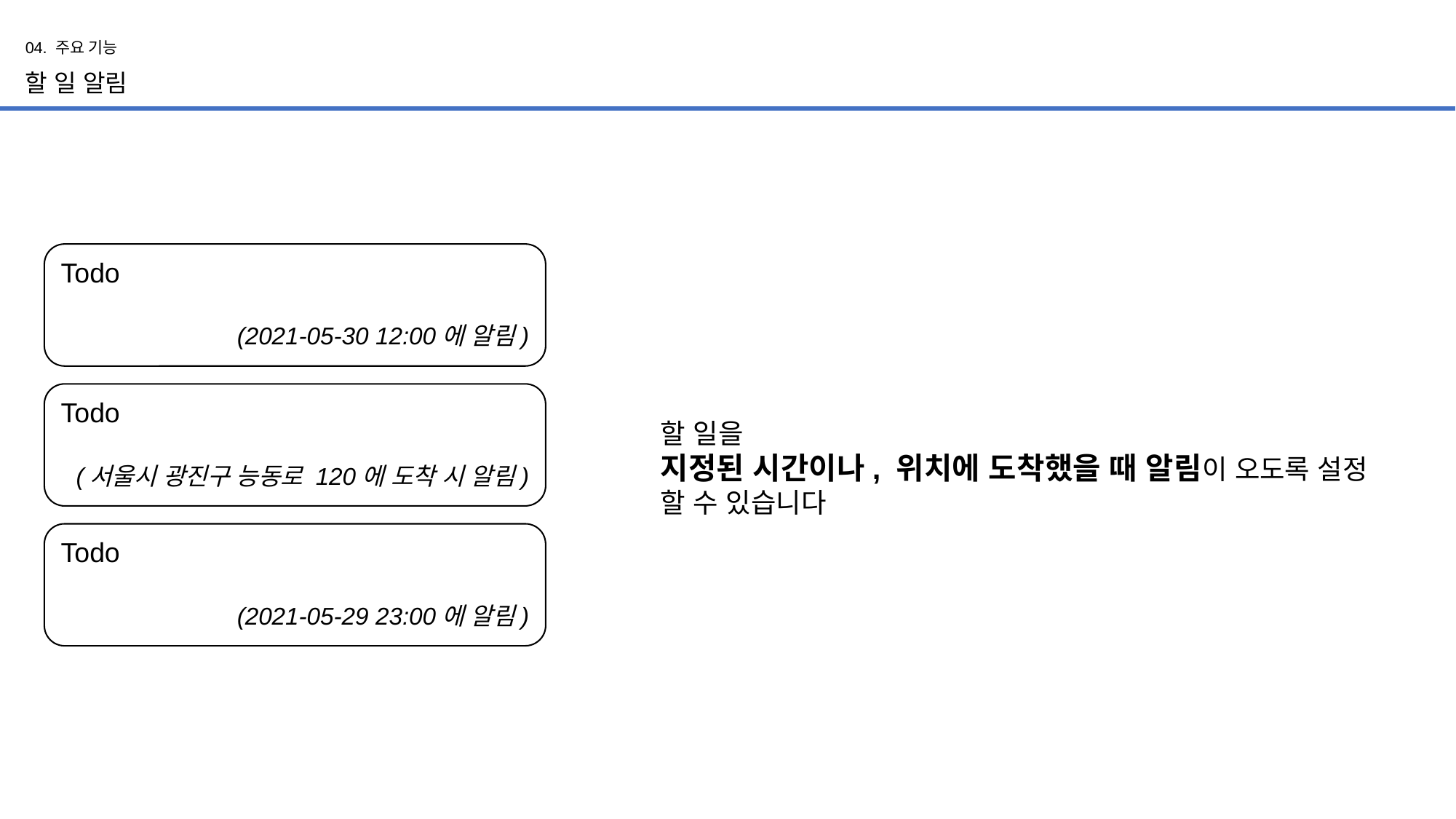

04. 주요 기능
할 일 알림
Todo

(2021-05-30 12:00에 알림)

Todo

(서울시 광진구 능동로 120에 도착 시 알림)
할 일을
지정된 시간이나, 위치에 도착했을 때 알림이 오도록 설정 할 수 있습니다
Todo

(2021-05-29 23:00에 알림)